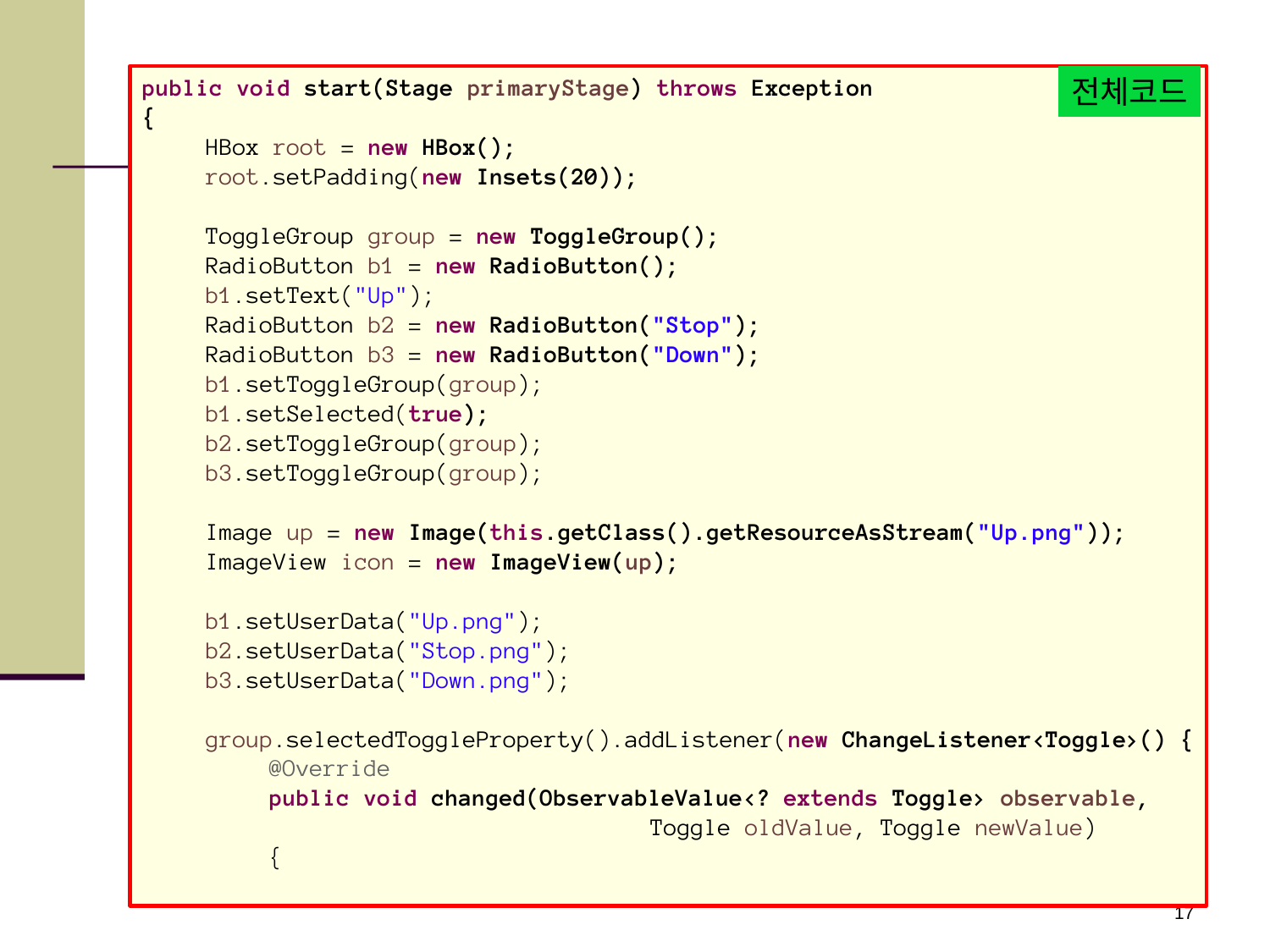

#
전체코드
public void start(Stage primaryStage) throws Exception
{
HBox root = new HBox();
root.setPadding(new Insets(20));

ToggleGroup group = new ToggleGroup();
RadioButton b1 = new RadioButton();
b1.setText("Up");
RadioButton b2 = new RadioButton("Stop");
RadioButton b3 = new RadioButton("Down");
b1.setToggleGroup(group);
b1.setSelected(true);
b2.setToggleGroup(group);
b3.setToggleGroup(group);

Image up = new Image(this.getClass().getResourceAsStream("Up.png"));
ImageView icon = new ImageView(up);

b1.setUserData("Up.png");
b2.setUserData("Stop.png");
b3.setUserData("Down.png");

group.selectedToggleProperty().addListener(new ChangeListener<Toggle>() {
@Override
public void changed(ObservableValue<? extends Toggle> observable,
			Toggle oldValue, Toggle newValue)
{

17